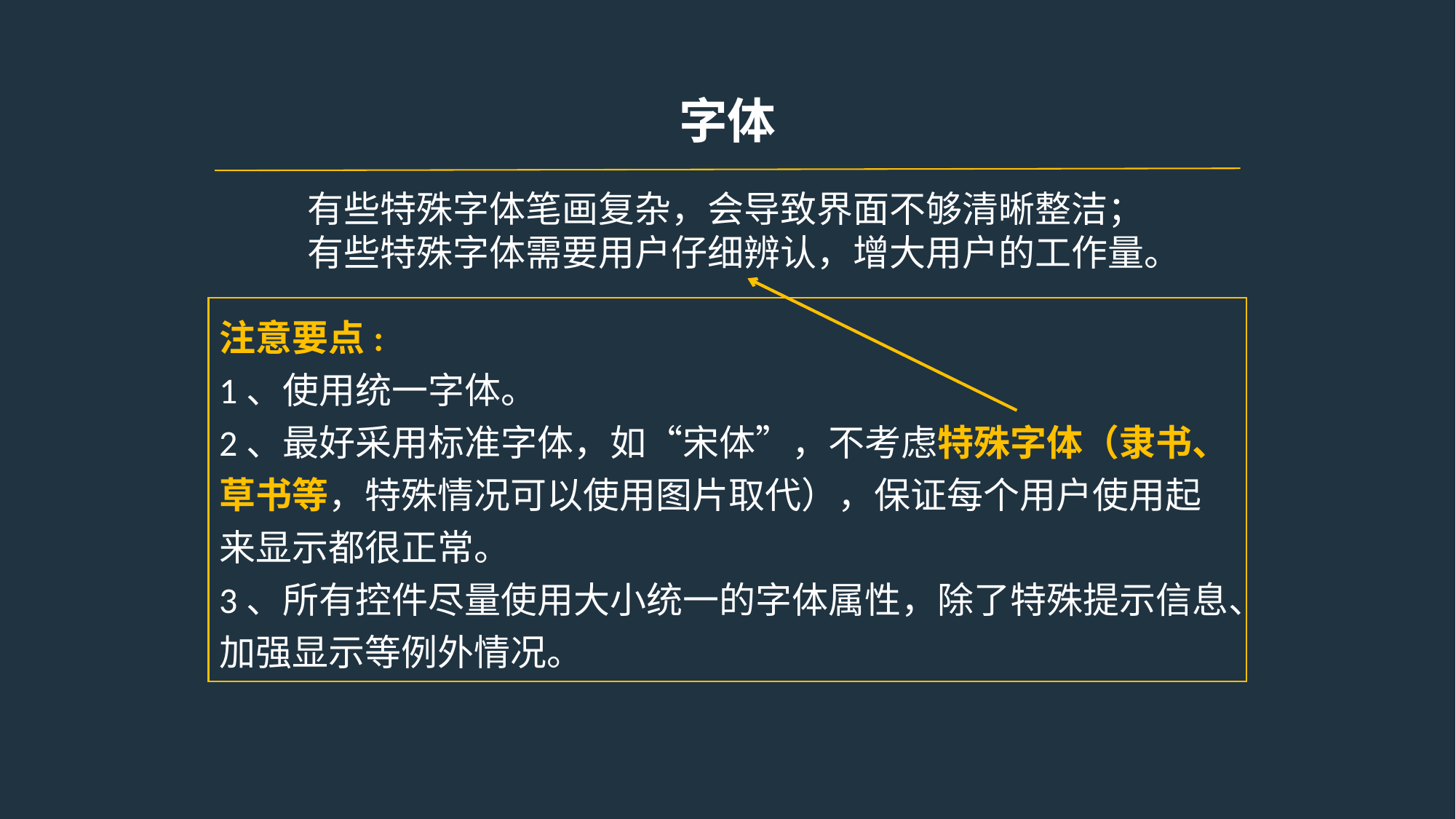

字体
有些特殊字体笔画复杂，会导致界面不够清晰整洁；
有些特殊字体需要用户仔细辨认，增大用户的工作量。
注意要点:
1、使用统一字体。
2、最好采用标准字体，如“宋体”，不考虑特殊字体（隶书、草书等，特殊情况可以使用图片取代），保证每个用户使用起来显示都很正常。
3、所有控件尽量使用大小统一的字体属性，除了特殊提示信息、加强显示等例外情况。